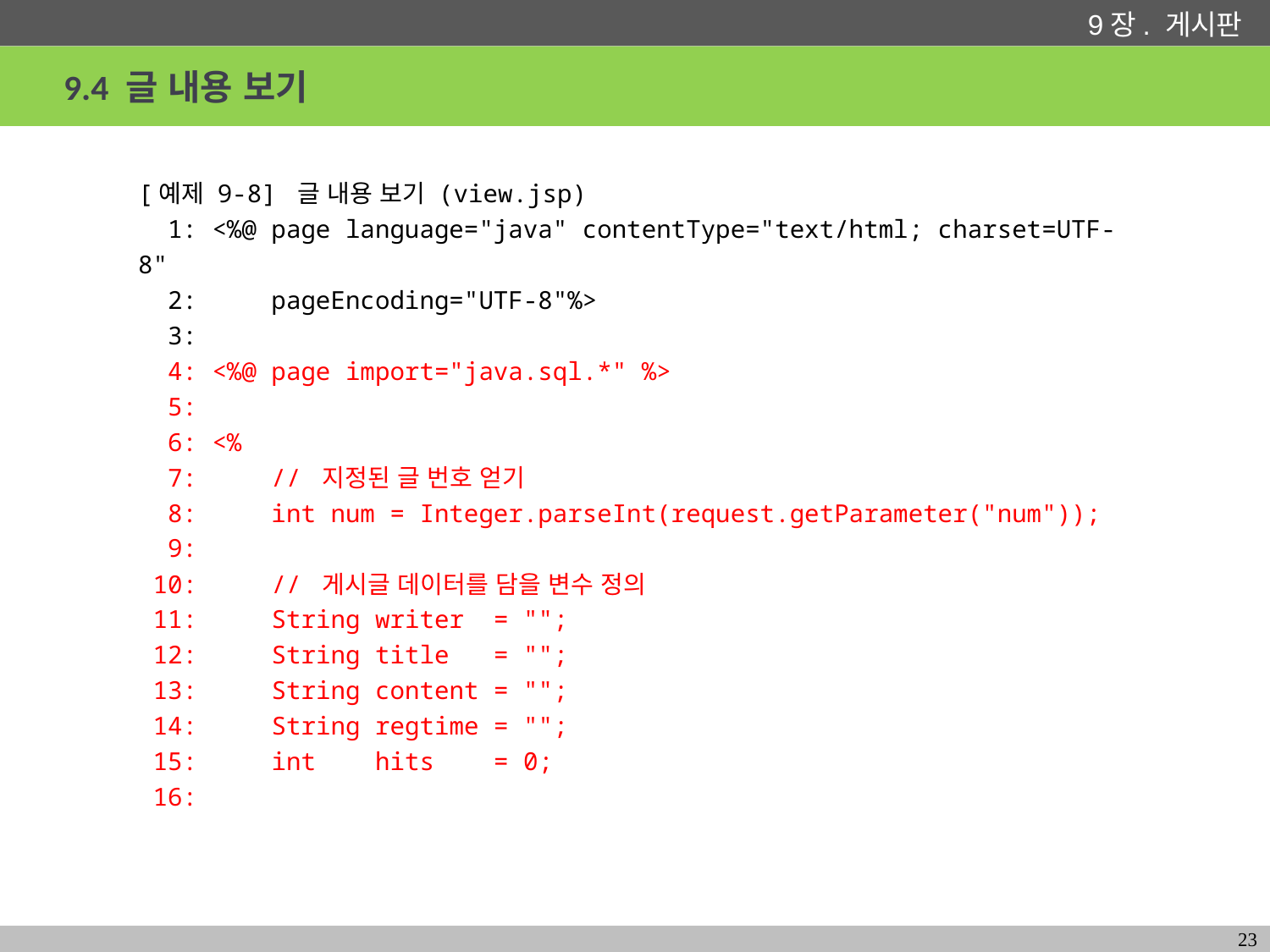

# 9.4 글 내용 보기
[예제 9-8] 글 내용 보기 (view.jsp)
  1: <%@ page language="java" contentType="text/html; charset=UTF-8"
  2:     pageEncoding="UTF-8"%>
  3:
  4: <%@ page import="java.sql.*" %>
  5:
  6: <%
  7:     // 지정된 글 번호 얻기
  8:     int num = Integer.parseInt(request.getParameter("num"));
  9:
 10:     // 게시글 데이터를 담을 변수 정의
 11:     String writer  = "";
 12:     String title   = "";
 13:     String content = "";
 14:     String regtime = "";
 15:     int    hits    = 0;
 16:
23